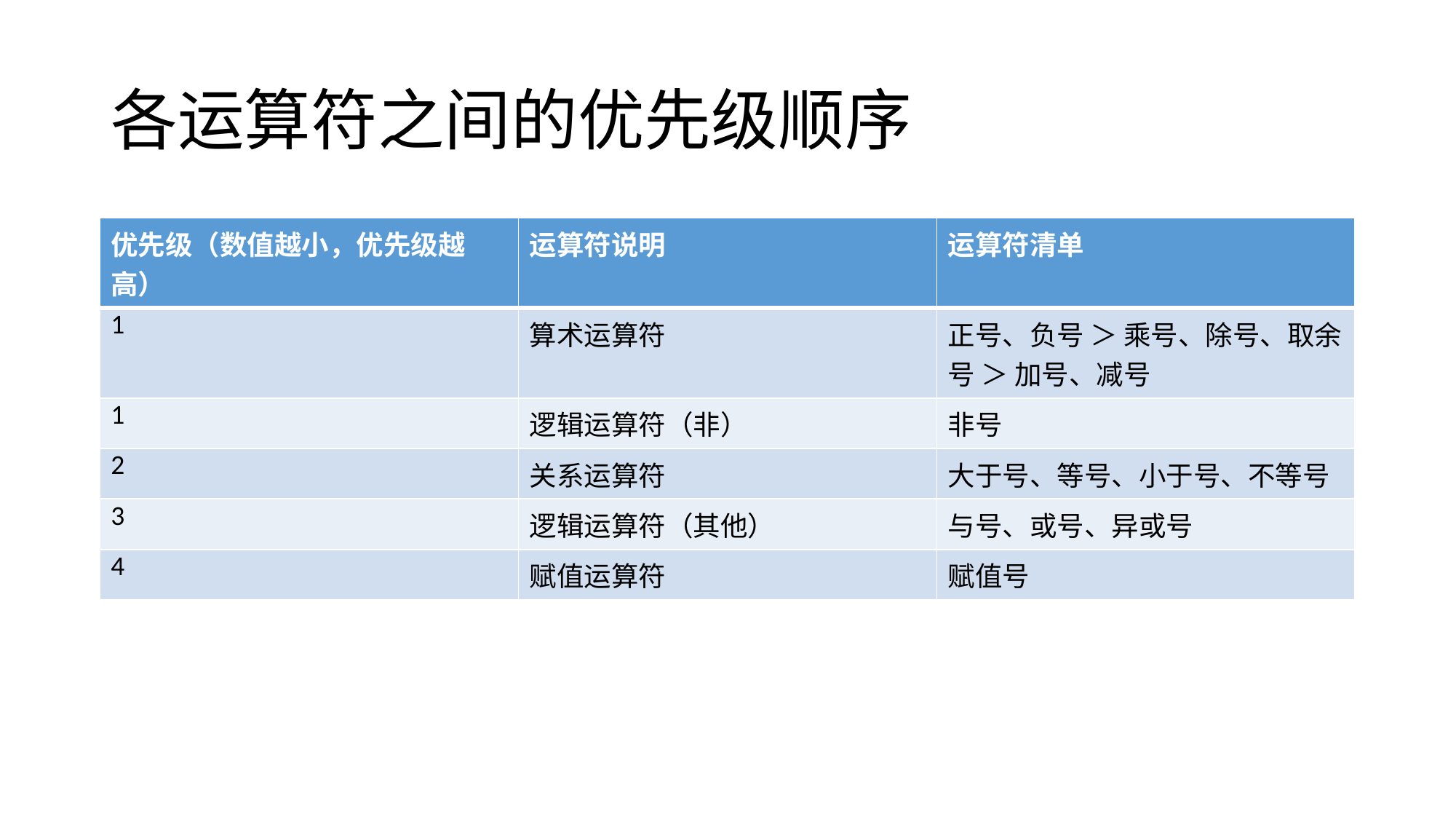

# 各运算符之间的优先级顺序
| 优先级（数值越小，优先级越高） | 运算符说明 | 运算符清单 |
| --- | --- | --- |
| 1 | 算术运算符 | 正号、负号 ＞ 乘号、除号、取余号 ＞ 加号、减号 |
| 1 | 逻辑运算符（非） | 非号 |
| 2 | 关系运算符 | 大于号、等号、小于号、不等号 |
| 3 | 逻辑运算符（其他） | 与号、或号、异或号 |
| 4 | 赋值运算符 | 赋值号 |